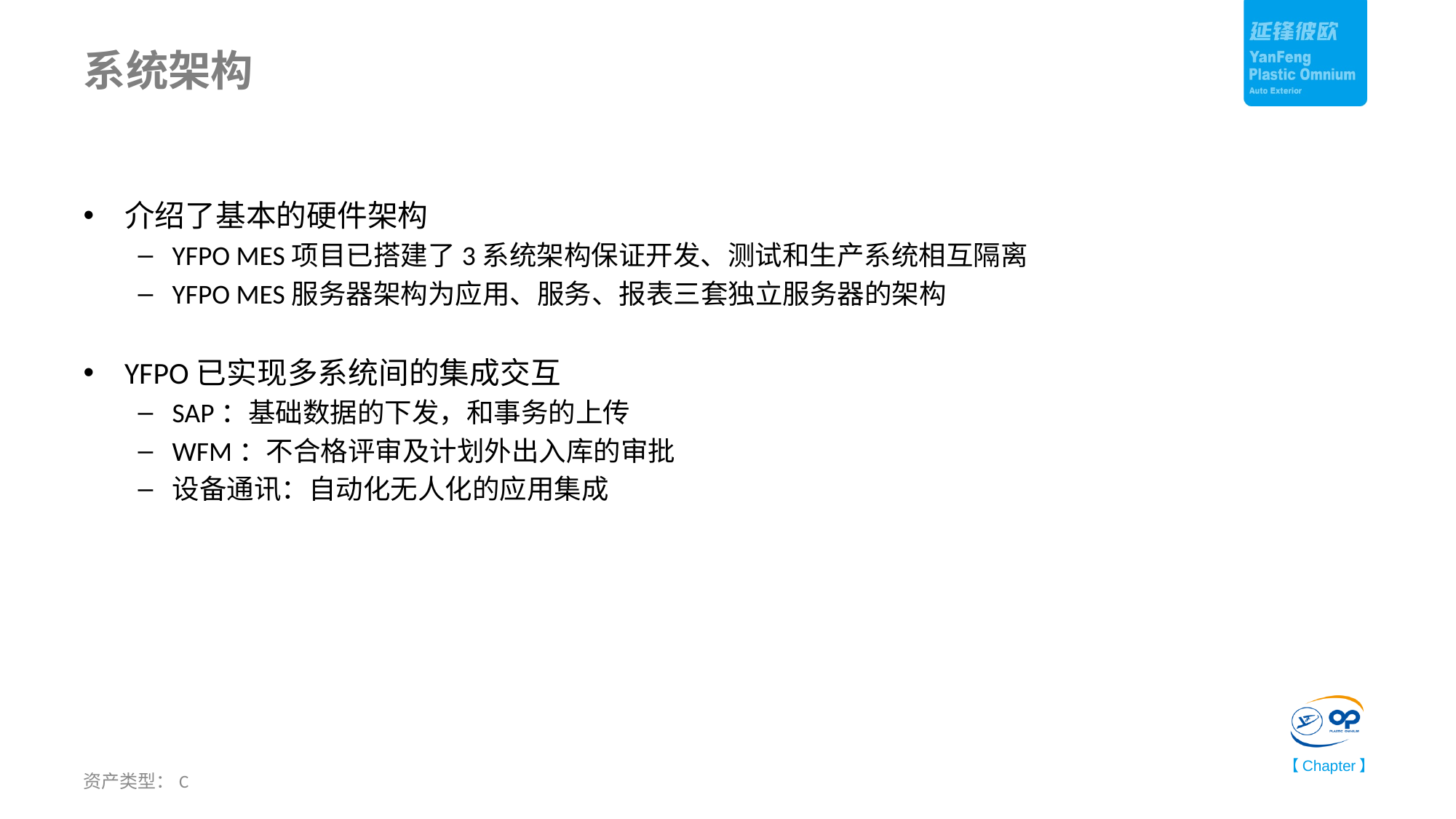

# 系统架构
介绍了基本的硬件架构
YFPO MES项目已搭建了3系统架构保证开发、测试和生产系统相互隔离
YFPO MES服务器架构为应用、服务、报表三套独立服务器的架构

YFPO已实现多系统间的集成交互
SAP：基础数据的下发，和事务的上传
WFM：不合格评审及计划外出入库的审批
设备通讯：自动化无人化的应用集成

资产类型：C